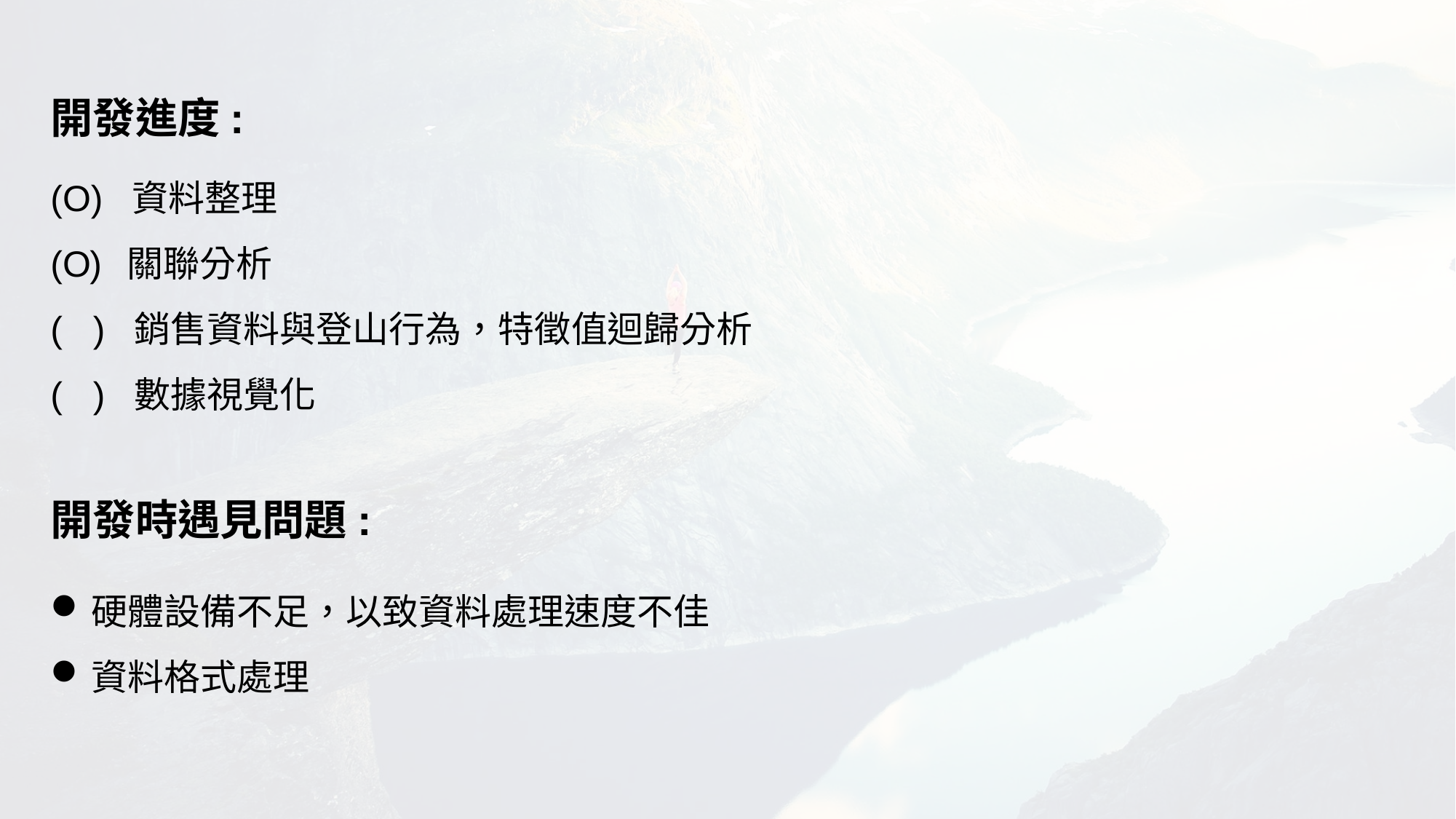

# 開發進度:
(O)  資料整理
  關聯分析
(   )  銷售資料與登山行為，特徵值迴歸分析
(   )  數據視覺化

開發時遇見問題:
硬體設備不足，以致資料處理速度不佳
資料格式處理